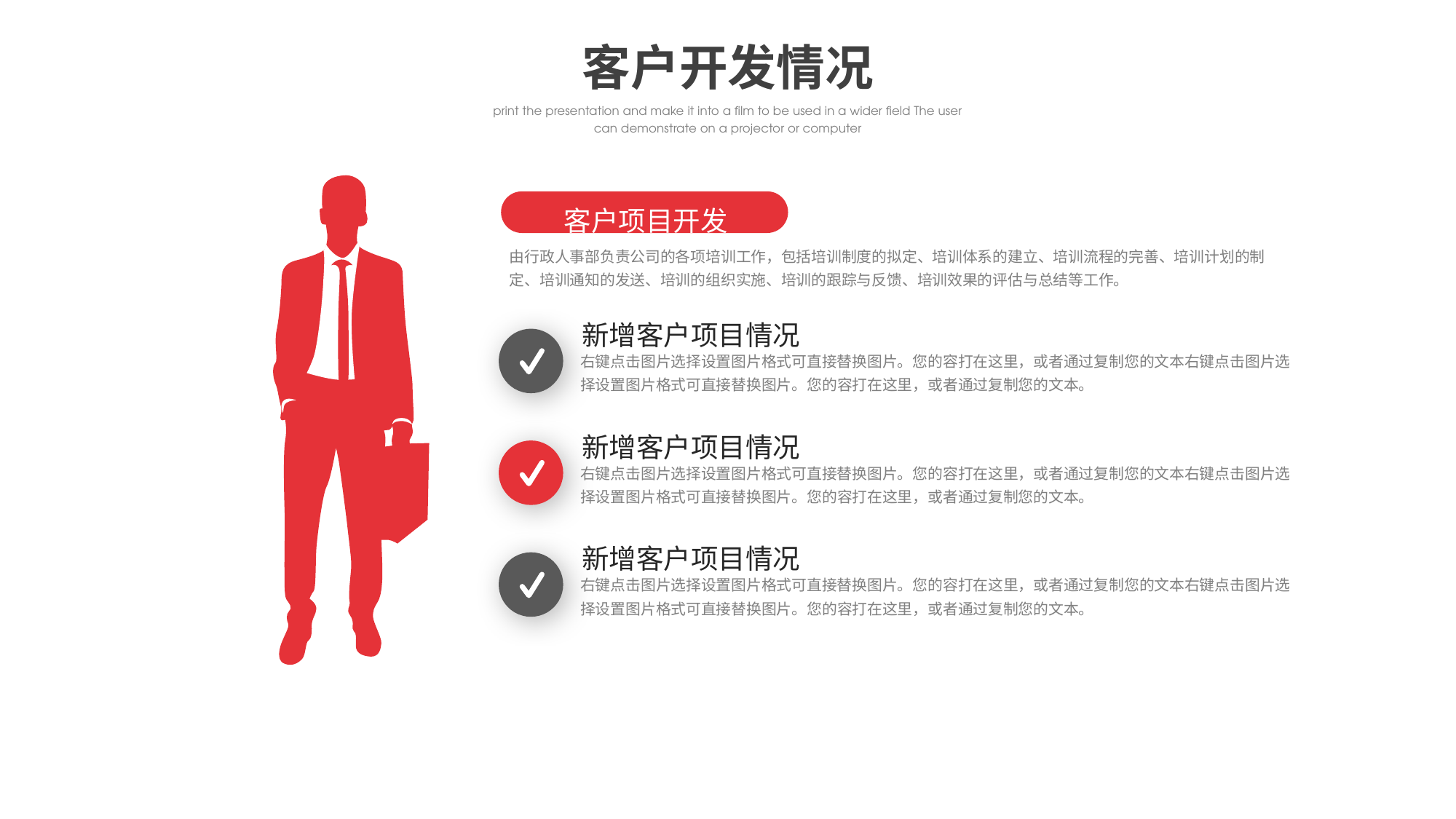

客户开发情况
print the presentation and make it into a film to be used in a wider field The user can demonstrate on a projector or computer

客户项目开发
由行政人事部负责公司的各项培训工作，包括培训制度的拟定、培训体系的建立、培训流程的完善、培训计划的制定、培训通知的发送、培训的组织实施、培训的跟踪与反馈、培训效果的评估与总结等工作。
新增客户项目情况

右键点击图片选择设置图片格式可直接替换图片。您的容打在这里，或者通过复制您的文本右键点击图片选择设置图片格式可直接替换图片。您的容打在这里，或者通过复制您的文本。
新增客户项目情况

右键点击图片选择设置图片格式可直接替换图片。您的容打在这里，或者通过复制您的文本右键点击图片选择设置图片格式可直接替换图片。您的容打在这里，或者通过复制您的文本。
新增客户项目情况

右键点击图片选择设置图片格式可直接替换图片。您的容打在这里，或者通过复制您的文本右键点击图片选择设置图片格式可直接替换图片。您的容打在这里，或者通过复制您的文本。